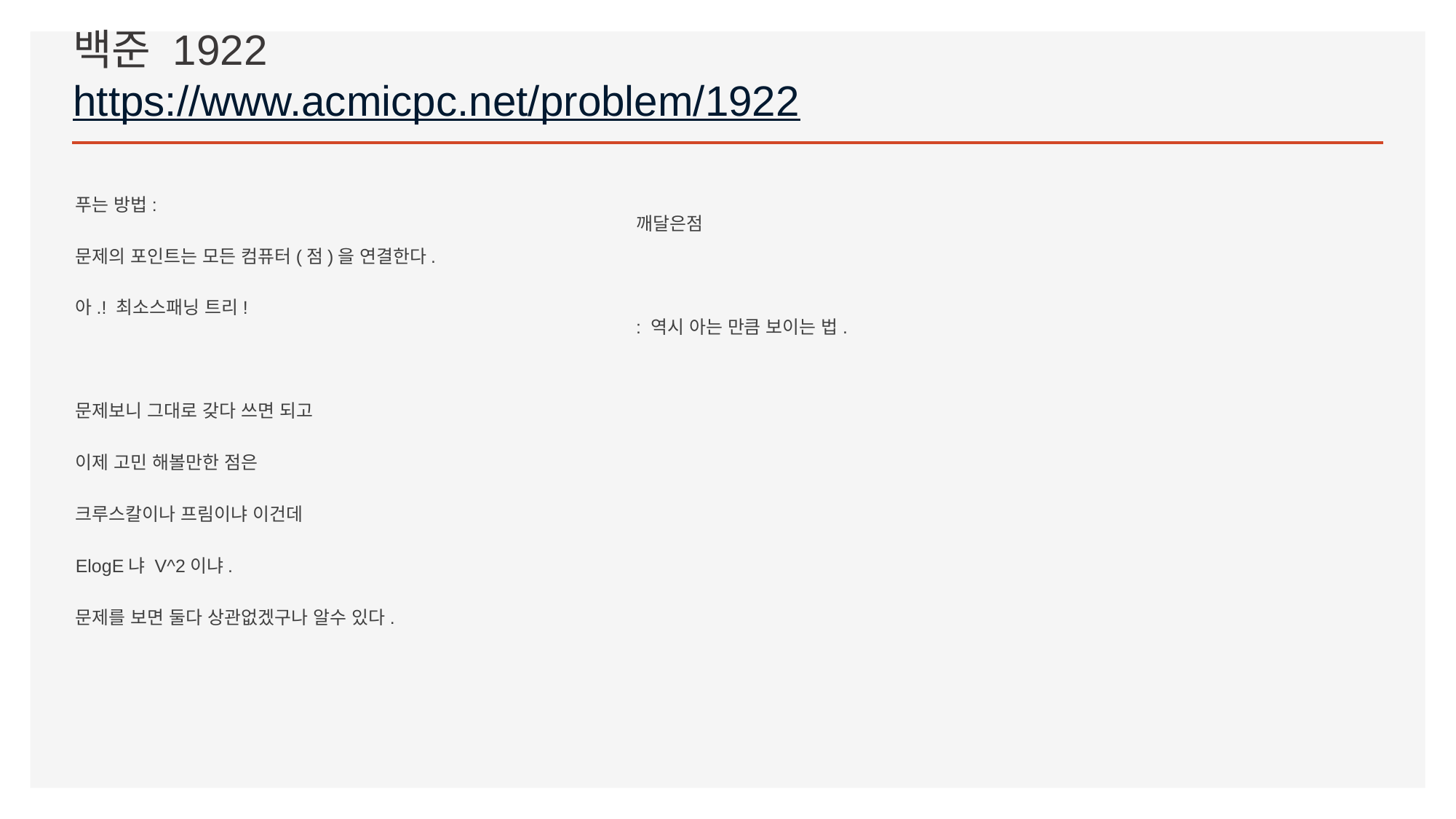

# 백준 1922 https://www.acmicpc.net/problem/1922
푸는 방법:
문제의 포인트는 모든 컴퓨터(점)을 연결한다.
아.! 최소스패닝 트리!

문제보니 그대로 갖다 쓰면 되고
이제 고민 해볼만한 점은
크루스칼이나 프림이냐 이건데
ElogE냐 V^2이냐.
문제를 보면 둘다 상관없겠구나 알수 있다.

깨달은점

: 역시 아는 만큼 보이는 법.